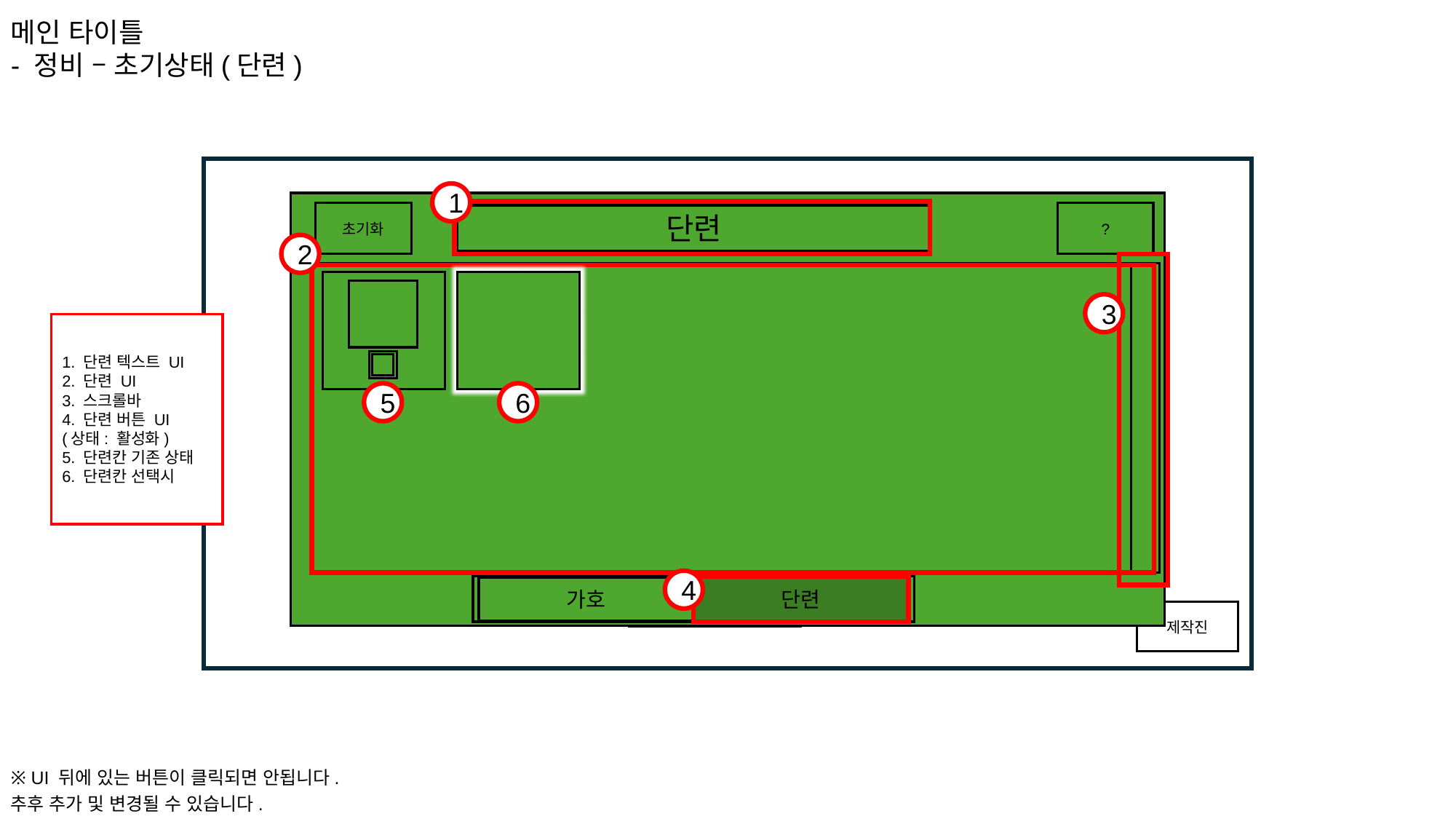

메인 타이틀
- 정비 – 초기상태(단련)
ㅁ
1

초기화
?
단련
2
게임 이름

3
1. 단련 텍스트 UI
2. 단련 UI
3. 스크롤바
4. 단련 버튼 UI
(상태: 활성화)
5. 단련칸 기존 상태
6. 단련칸 선택시

게임 시작
5
6
정비
조작 방법
게임 설정
4
가호

가호
단련
제작진
※ UI 뒤에 있는 버튼이 클릭되면 안됩니다.
추후 추가 및 변경될 수 있습니다.